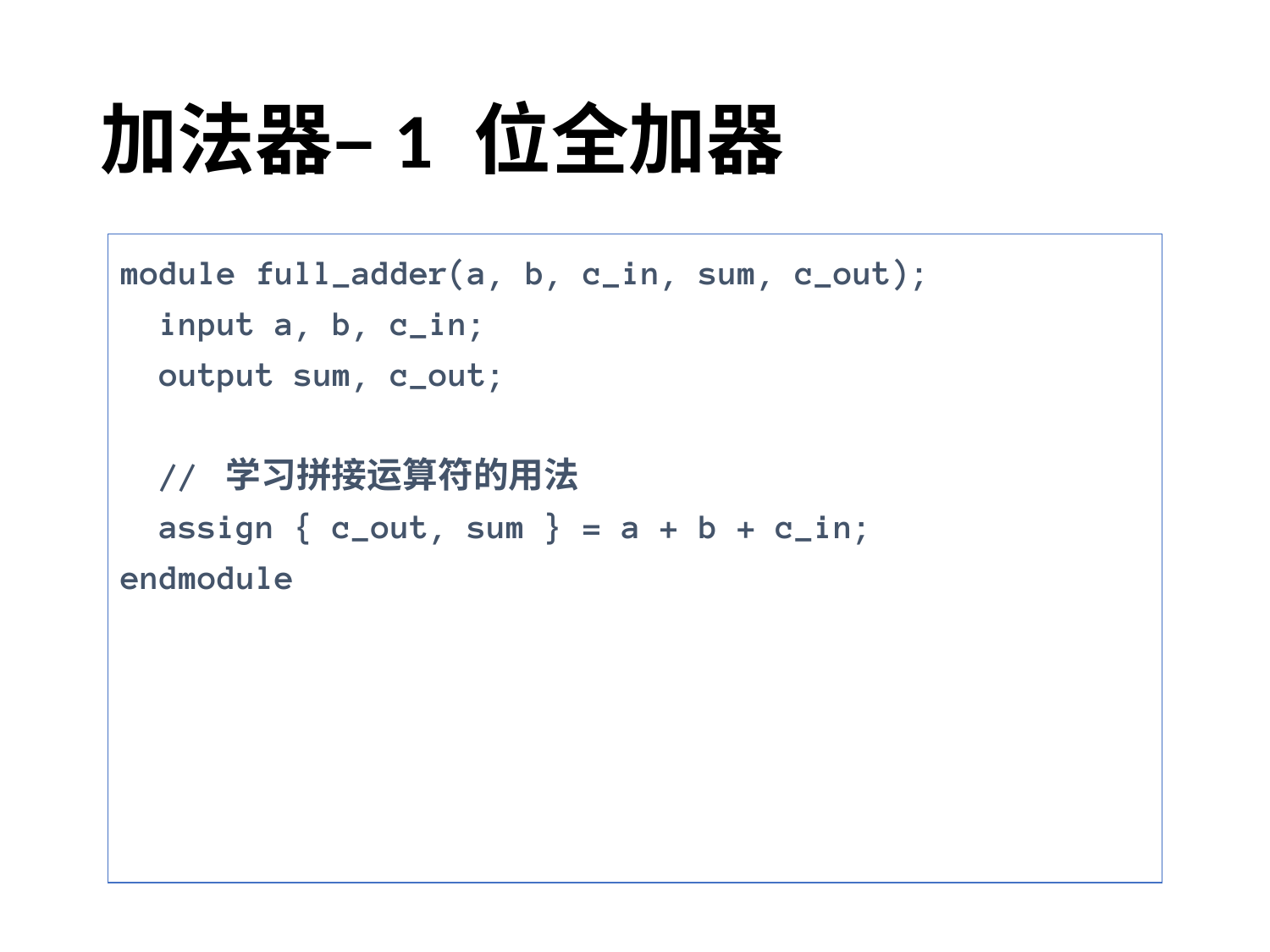

# 加法器–1 位全加器
module full_adder(a, b, c_in, sum, c_out);
  input a, b, c_in;
  output sum, c_out;

  // 学习拼接运算符的用法
  assign { c_out, sum } = a + b + c_in;
endmodule